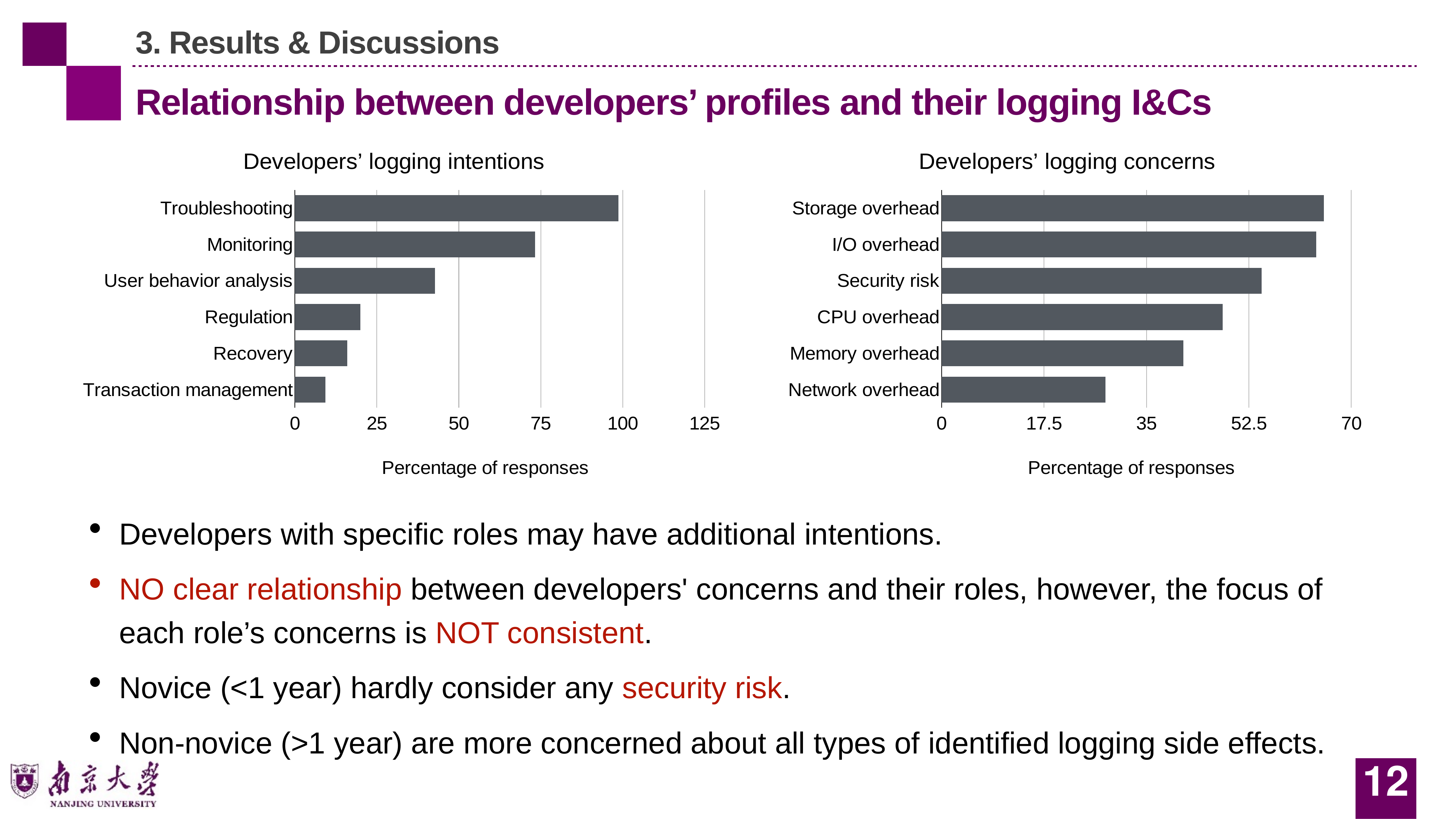

3. Results & Discussions
# Relationship between developers’ profiles and their logging I&Cs

### Chart: Developers’ logging intentions

| Category | 区域 1 |
|---|---|
| Troubleshooting | 98.7 |
| Monitoring | 73.3 |
| User behavior analysis | 42.7 |
| Regulation | 20.0 |
| Recovery | 16.0 |
| Transaction management | 9.3 |

### Chart: Developers’ logging concerns

| Category | 区域 1 |
|---|---|
| Storage overhead | 65.3 |
| I/O overhead | 64.0 |
| Security risk | 54.7 |
| CPU overhead | 48.0 |
| Memory overhead | 41.3 |
| Network overhead | 28.0 |
Developers with specific roles may have additional intentions.
NO clear relationship between developers' concerns and their roles, however, the focus of each role’s concerns is NOT consistent.
Novice (<1 year) hardly consider any security risk.
Non-novice (>1 year) are more concerned about all types of identified logging side effects.
12